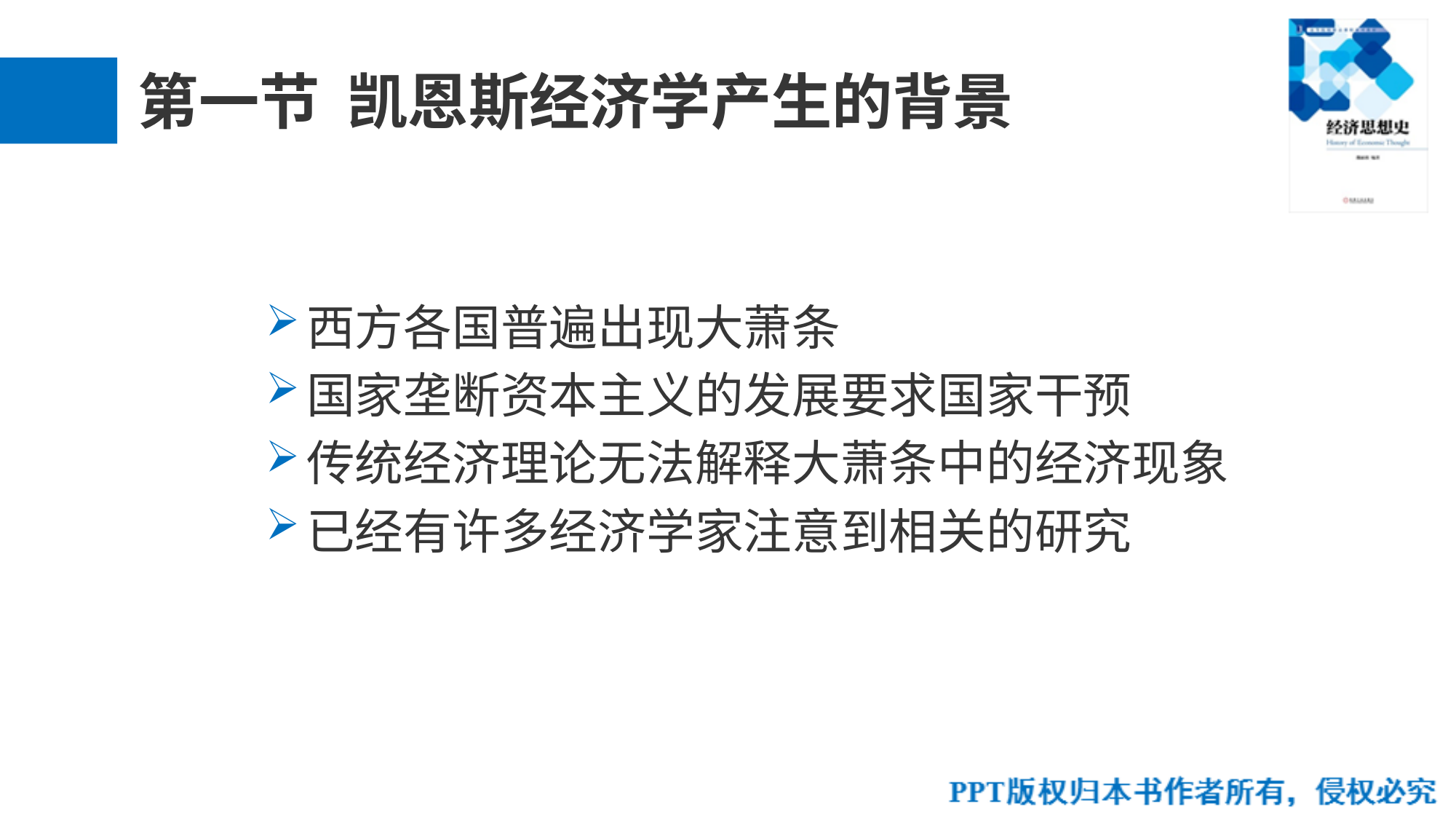

# 第一节  凯恩斯经济学产生的背景

西方各国普遍出现大萧条
国家垄断资本主义的发展要求国家干预
传统经济理论无法解释大萧条中的经济现象
已经有许多经济学家注意到相关的研究